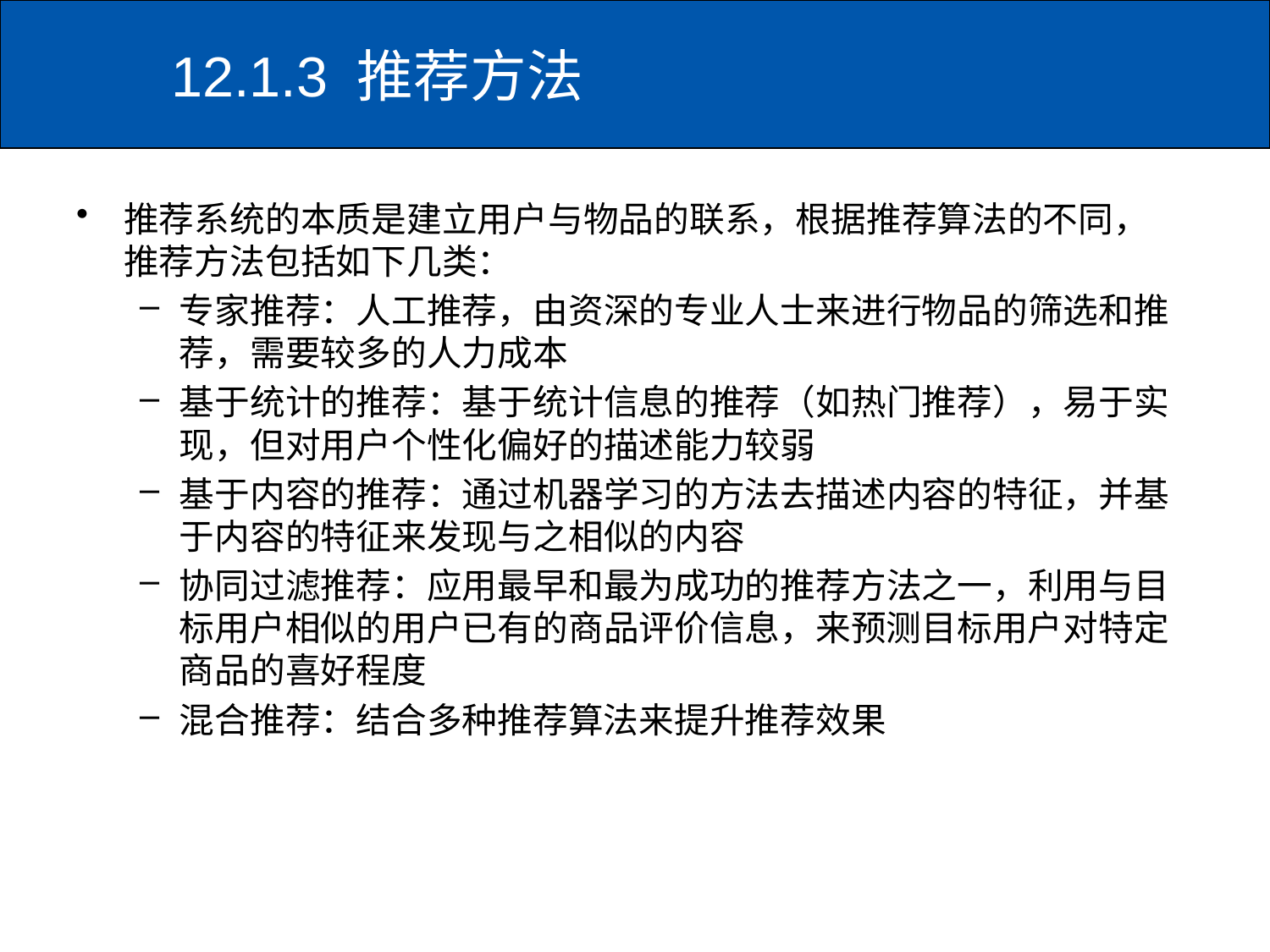

12.1.3 推荐方法
# 推荐系统的本质是建立用户与物品的联系，根据推荐算法的不同，推荐方法包括如下几类：
专家推荐：人工推荐，由资深的专业人士来进行物品的筛选和推荐，需要较多的人力成本
基于统计的推荐：基于统计信息的推荐（如热门推荐），易于实现，但对用户个性化偏好的描述能力较弱
基于内容的推荐：通过机器学习的方法去描述内容的特征，并基于内容的特征来发现与之相似的内容
协同过滤推荐：应用最早和最为成功的推荐方法之一，利用与目标用户相似的用户已有的商品评价信息，来预测目标用户对特定商品的喜好程度
混合推荐：结合多种推荐算法来提升推荐效果